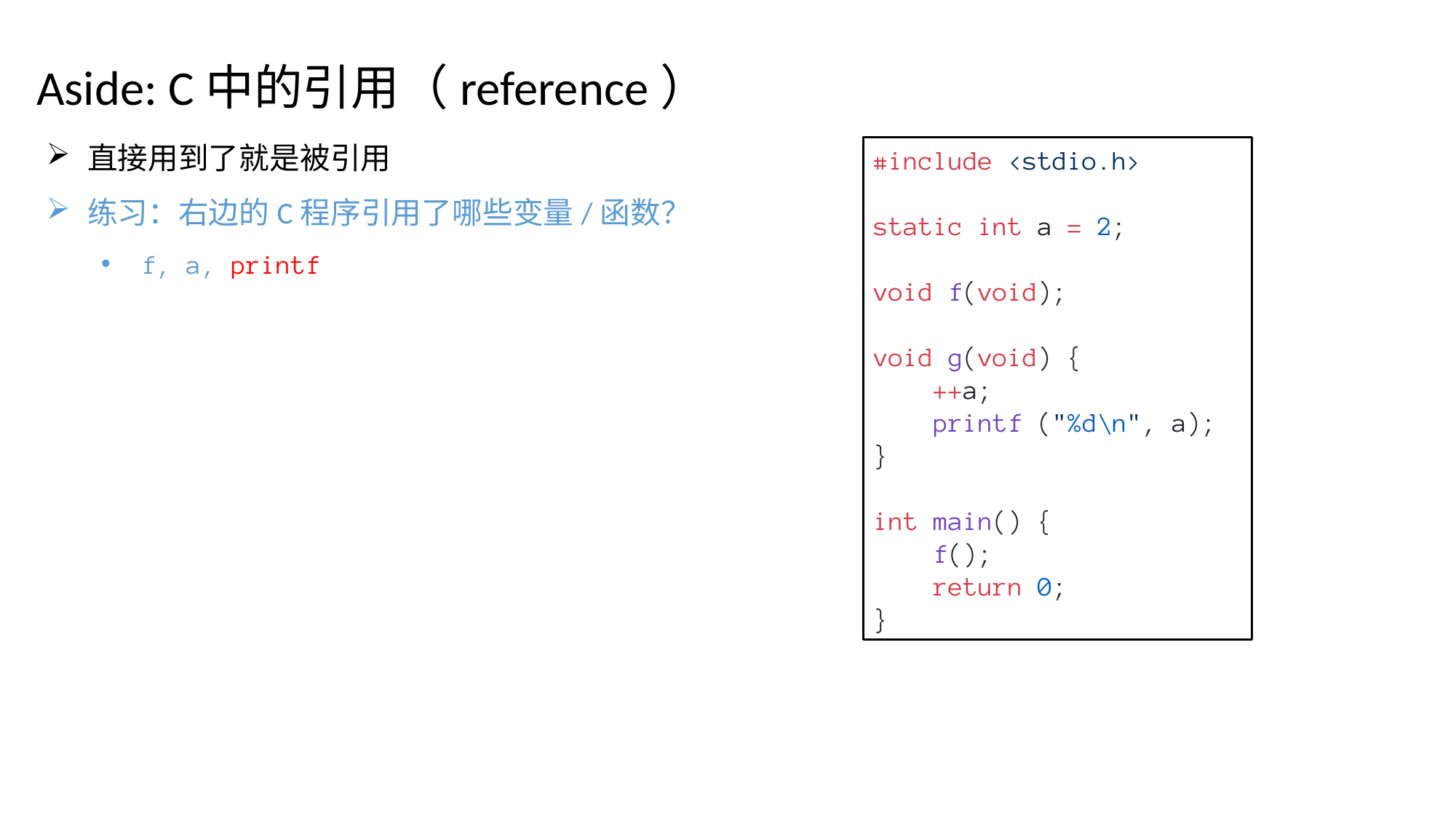

Aside: C中的引用（reference）
直接用到了就是被引用
练习：右边的C程序引用了哪些变量/函数？
f, a, printf

#include <stdio.h>
static int a = 2;
void f(void);
void g(void) {
    ++a;
    printf ("%d\n", a);
}
int main() {
    f();
    return 0;
}